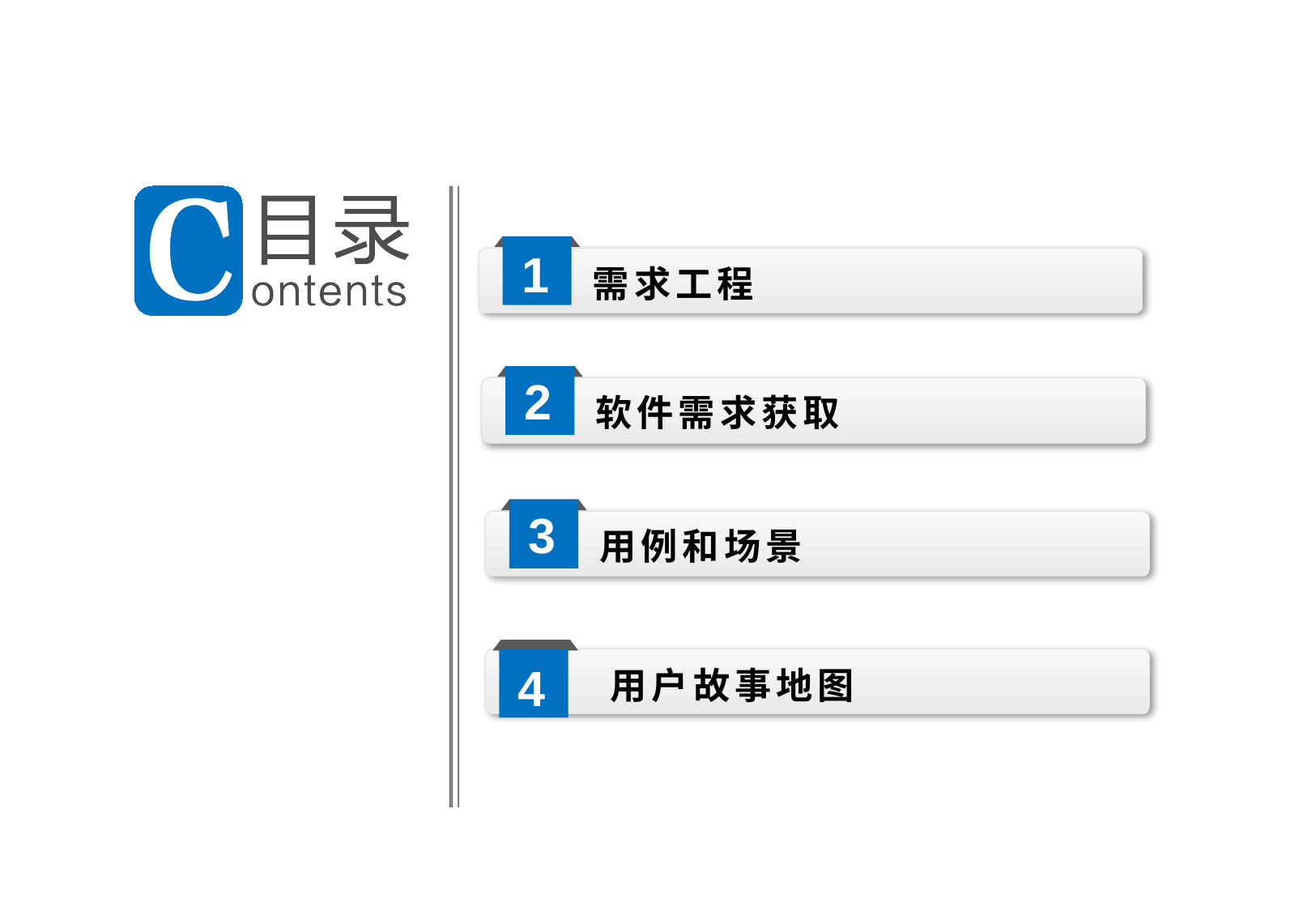

1

需求工程

2

软件需求获取
3

用例和场景

4
用户故事地图